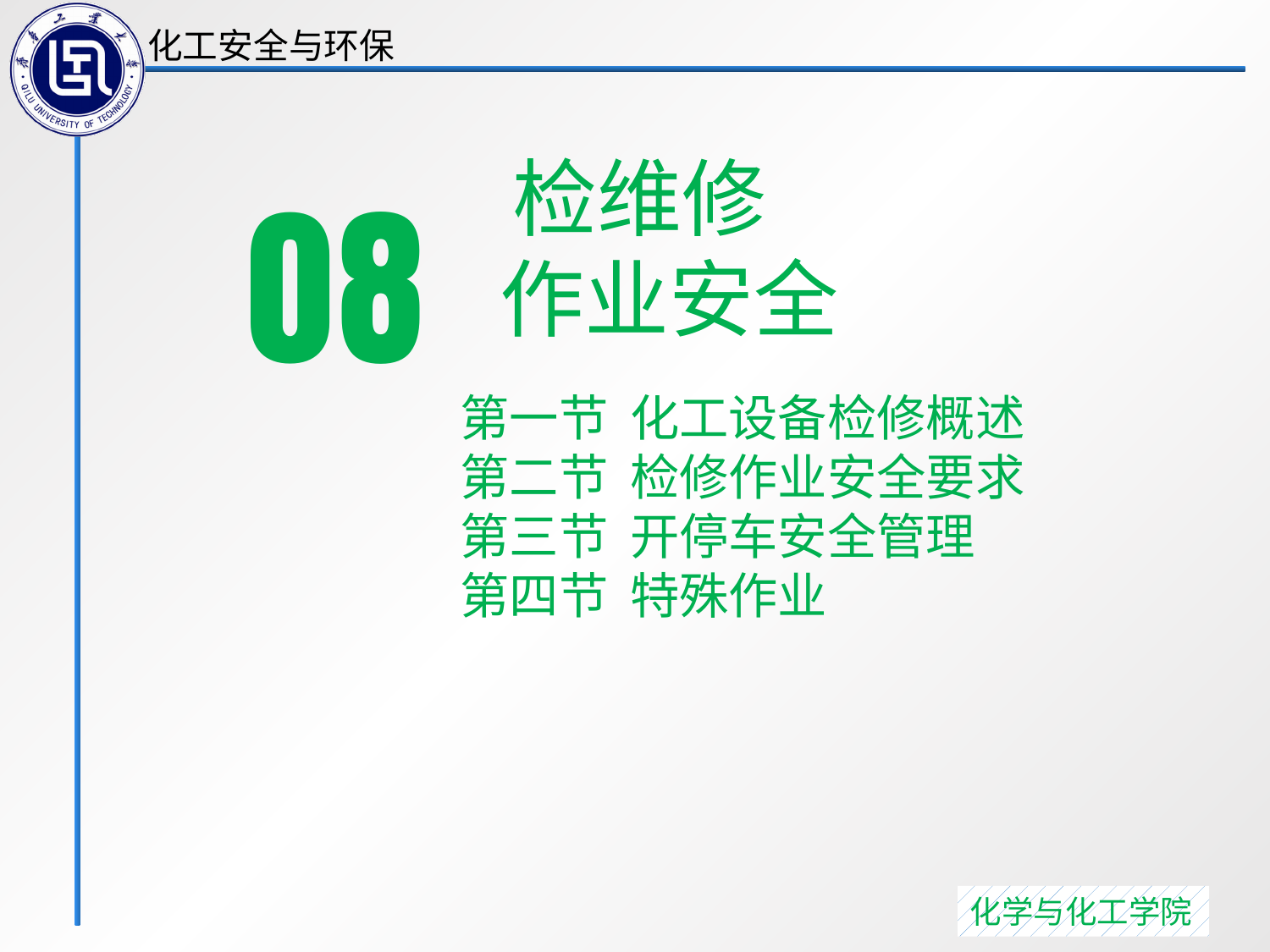

检维修
 作业安全
08
第一节  化工设备检修概述
第二节  检修作业安全要求
第三节  开停车安全管理
第四节  特殊作业